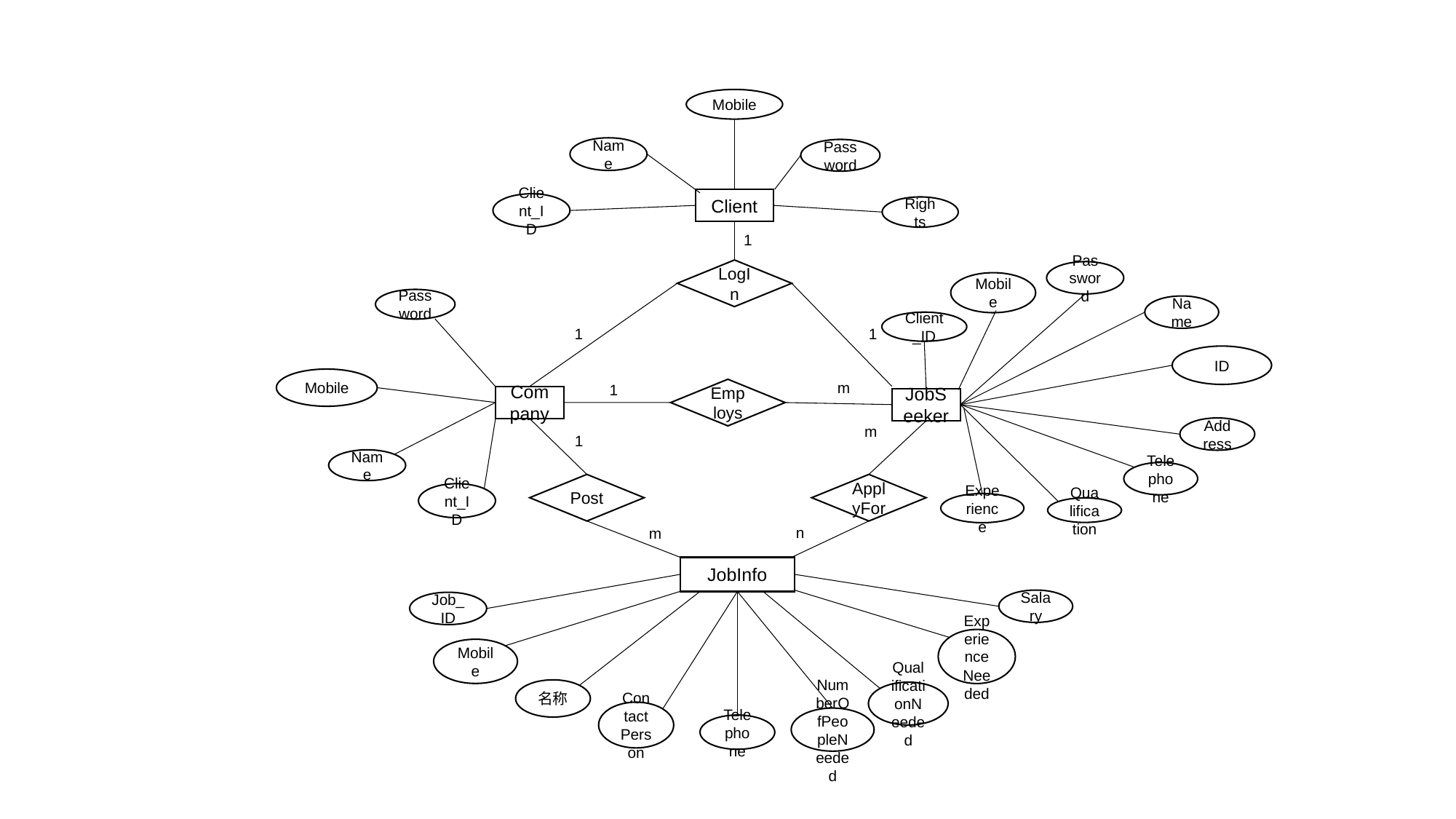

Mobile
Name
Password
Client
Client_ID
Rights
1
LogIn
Password
Mobile
Password
Name
Client_ID
1
1
ID
Mobile
m
1
Employs
Company
JobSeeker
m
Address
1
Name
Telephone
Post
ApplyFor
Client_ID
Experience
Qualification
n
m
JobInfo
Salary
Job_ID
ExperienceNeeded
Mobile
名称
QualificationNeeded
ContactPerson
NumberOfPeopleNeeded
Telephone